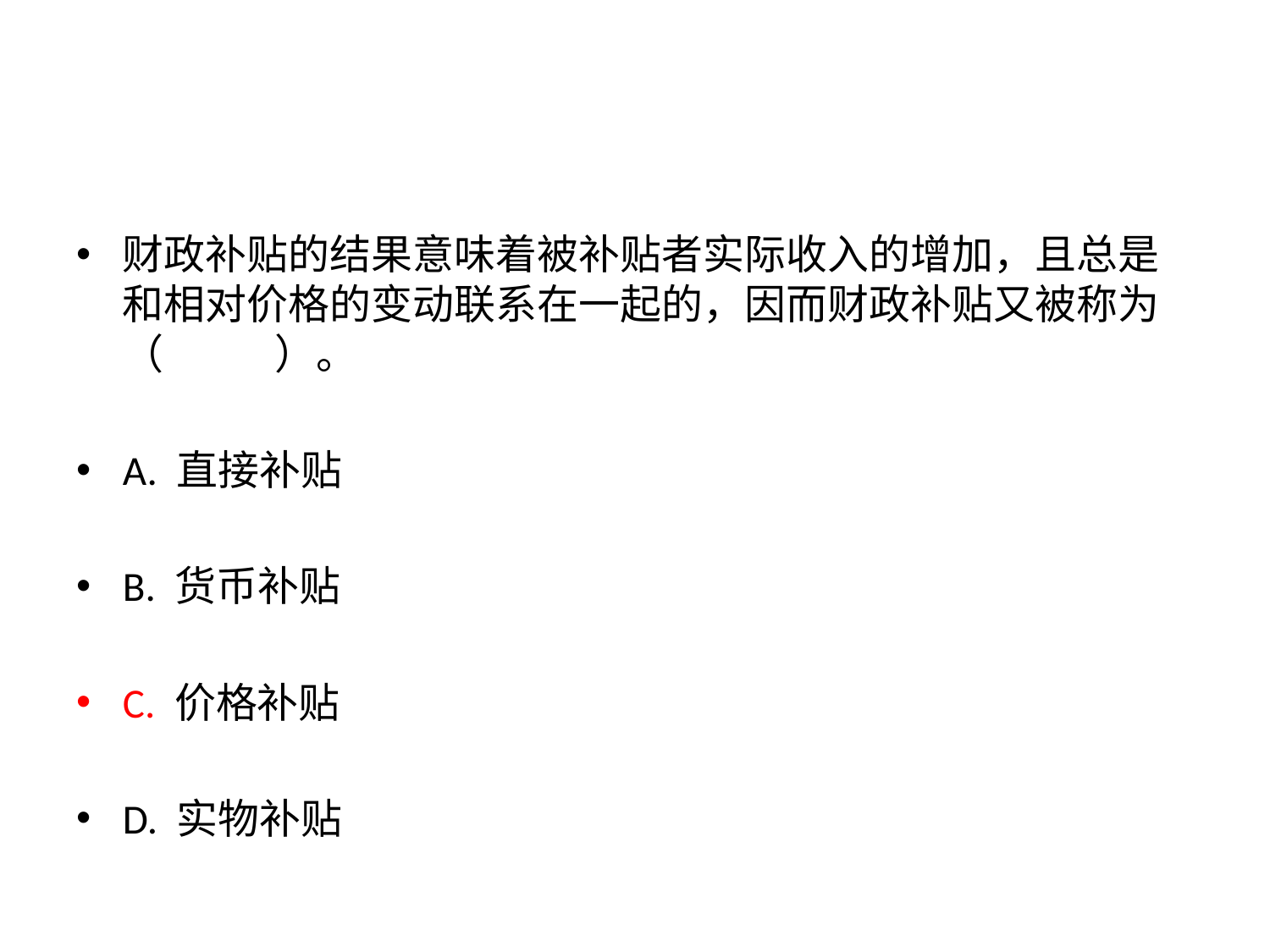

财政补贴的结果意味着被补贴者实际收入的增加，且总是和相对价格的变动联系在一起的，因而财政补贴又被称为（	   ）。

A. 直接补贴

B. 货币补贴

C. 价格补贴

D. 实物补贴